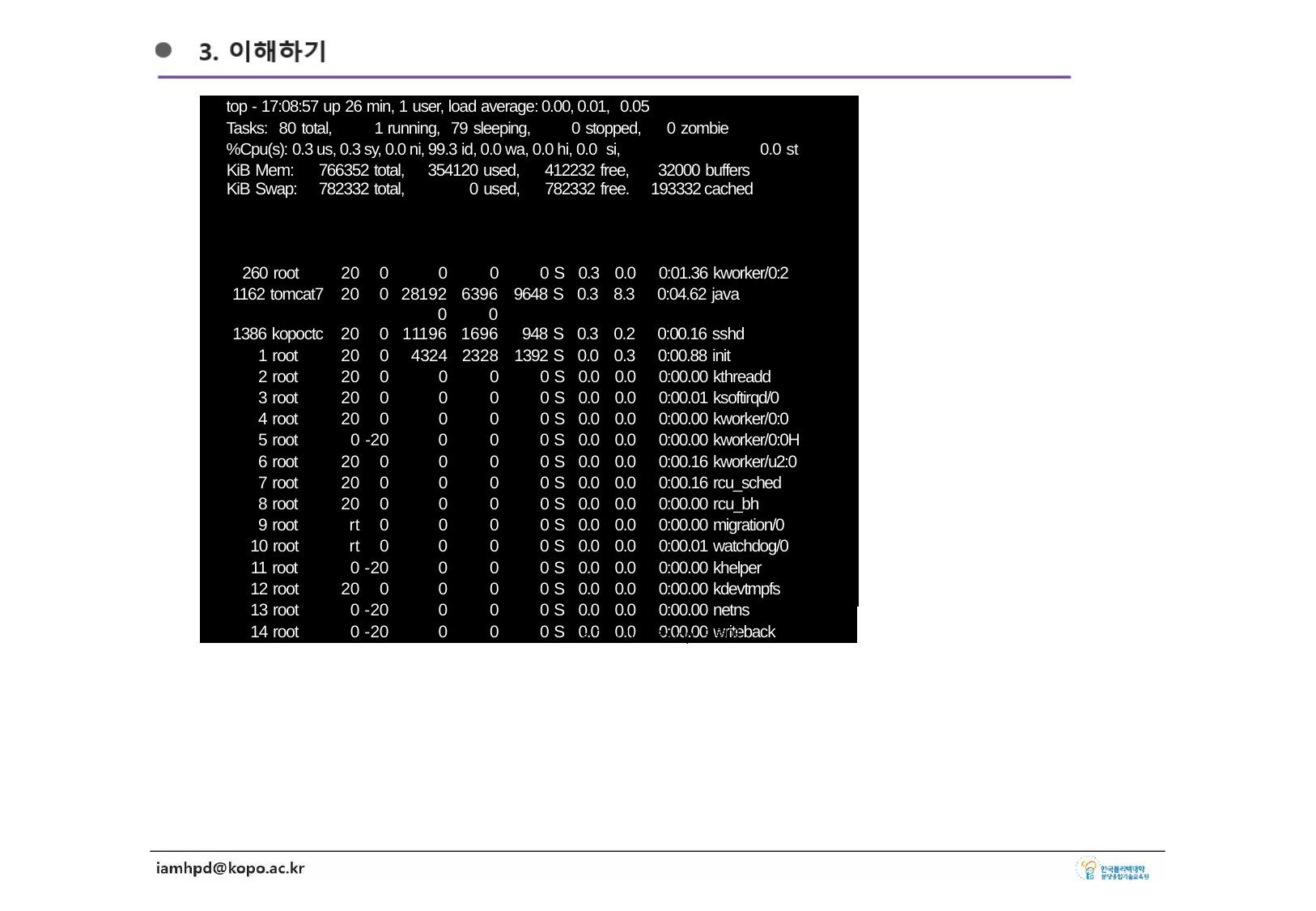

top - 17:08:57 up 26 min, 1 user, load average: 0.00, 0.01, 0.05
Tasks: 80 total,	1 running, 79 sleeping,	0 stopped,	0 zombie
%Cpu(s): 0.3 us, 0.3 sy, 0.0 ni, 99.3 id, 0.0 wa, 0.0 hi, 0.0 si,

0.0 st
| KiB Mem: | 766352 total, | 354120 used, | 412232 free, | 32000 buffers |
| --- | --- | --- | --- | --- |
| KiB Swap: | 782332 total, | 0 used, | 782332 free. | 193332 cached Mem |
| PID USER PR NI VIRT RES SHR S %CPU %MEM TIME+ COMMAND |  |  |  |  |  |  |  |  |  |  |
| --- | --- | --- | --- | --- | --- | --- | --- | --- | --- | --- |
|  | 260 root | 20 | 0 | 0 | 0 | 0 S | 0.3 | 0.0 | 0:01.36 kworker/0:2 |  |
|  | 1162 tomcat7 | 20 | 0 | 281920 | 63960 | 9648 S | 0.3 | 8.3 | 0:04.62 java |  |
|  | 1386 kopoctc | 20 | 0 | 11196 | 1696 | 948 S | 0.3 | 0.2 | 0:00.16 sshd |  |
|  | 1 root | 20 | 0 | 4324 | 2328 | 1392 S | 0.0 | 0.3 | 0:00.88 init |  |
|  | 2 root | 20 | 0 | 0 | 0 | 0 S | 0.0 | 0.0 | 0:00.00 kthreadd |  |
|  | 3 root | 20 | 0 | 0 | 0 | 0 S | 0.0 | 0.0 | 0:00.01 ksoftirqd/0 |  |
|  | 4 root | 20 | 0 | 0 | 0 | 0 S | 0.0 | 0.0 | 0:00.00 kworker/0:0 |  |
|  | 5 root | 0 | -20 | 0 | 0 | 0 S | 0.0 | 0.0 | 0:00.00 kworker/0:0H |  |
|  | 6 root | 20 | 0 | 0 | 0 | 0 S | 0.0 | 0.0 | 0:00.16 kworker/u2:0 |  |
|  | 7 root | 20 | 0 | 0 | 0 | 0 S | 0.0 | 0.0 | 0:00.16 rcu\_sched |  |
|  | 8 root | 20 | 0 | 0 | 0 | 0 S | 0.0 | 0.0 | 0:00.00 rcu\_bh |  |
|  | 9 root | rt | 0 | 0 | 0 | 0 S | 0.0 | 0.0 | 0:00.00 migration/0 |  |
|  | 10 root | rt | 0 | 0 | 0 | 0 S | 0.0 | 0.0 | 0:00.01 watchdog/0 |  |
|  | 11 root | 0 | -20 | 0 | 0 | 0 S | 0.0 | 0.0 | 0:00.00 khelper |  |
|  | 12 root | 20 | 0 | 0 | 0 | 0 S | 0.0 | 0.0 | 0:00.00 kdevtmpfs |  |
|  | 13 root | 0 | -20 | 0 | 0 | 0 S | 0.0 | 0.0 | 0:00.00 netns |  |
|  | 14 root | 0 | -20 | 0 | 0 | 0 S | 0.0 | 0.0 | 0:00.00 writeback |  |

<그림 Ⅳ-28> top 명령어